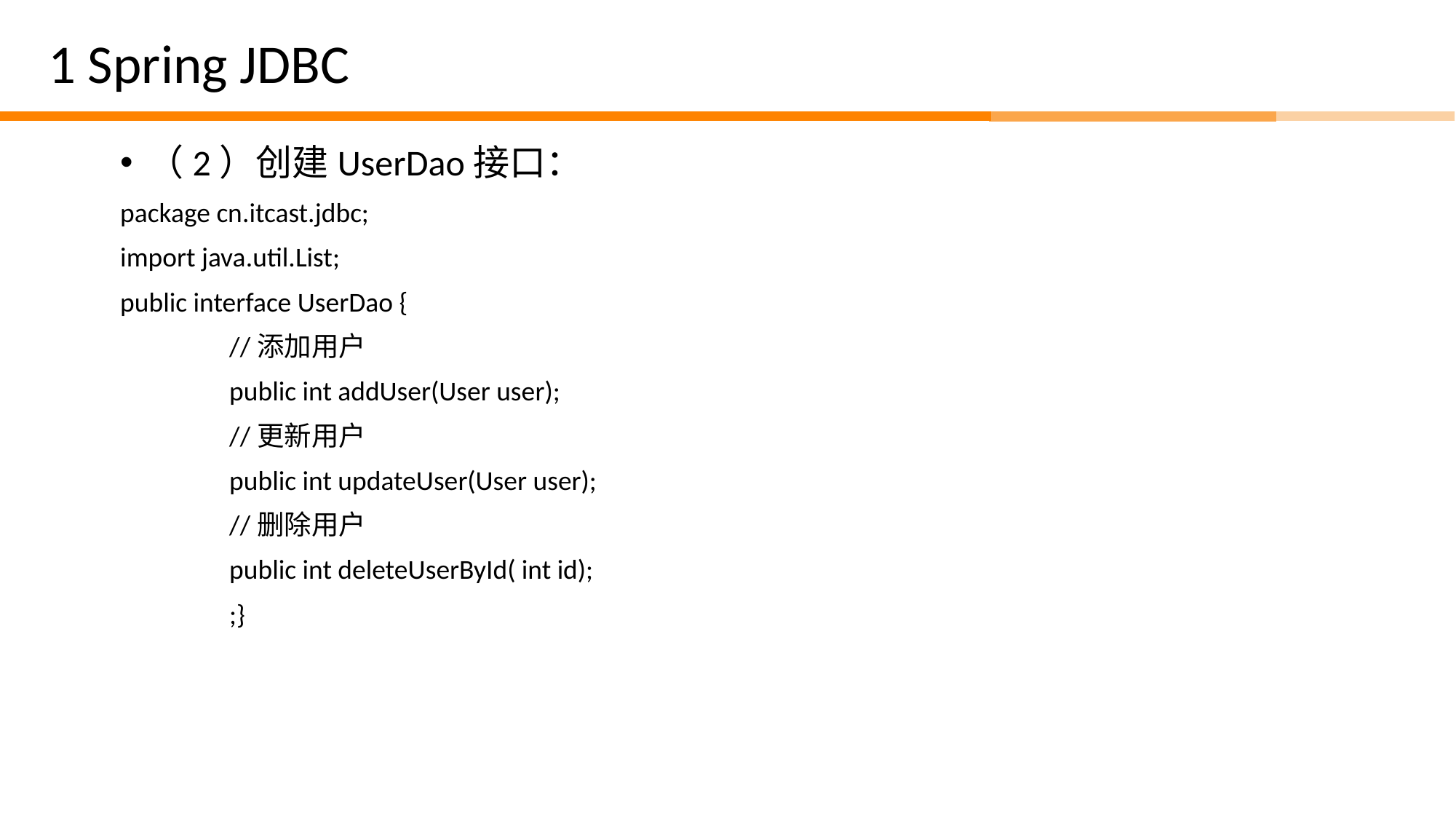

# 1 Spring JDBC
（2）创建UserDao接口：
package cn.itcast.jdbc;
import java.util.List;
public interface UserDao {
	//添加用户
	public int addUser(User user);
	//更新用户
	public int updateUser(User user);
	//删除用户
	public int deleteUserById( int id);
	;}